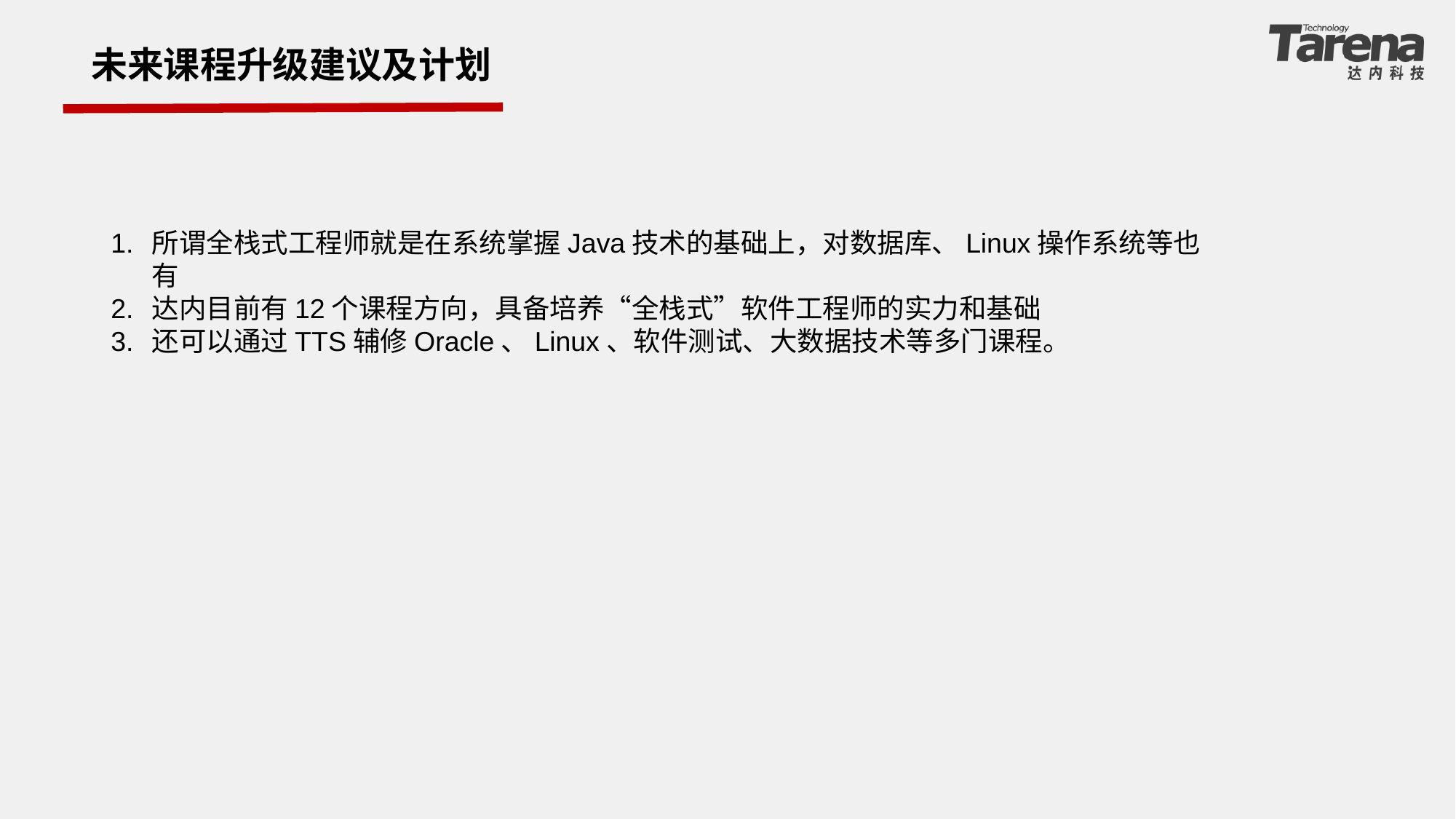

未来课程升级建议及计划
所谓全栈式工程师就是在系统掌握Java技术的基础上，对数据库、Linux操作系统等也有
达内目前有12个课程方向，具备培养“全栈式”软件工程师的实力和基础
还可以通过TTS辅修Oracle、Linux、软件测试、大数据技术等多门课程。